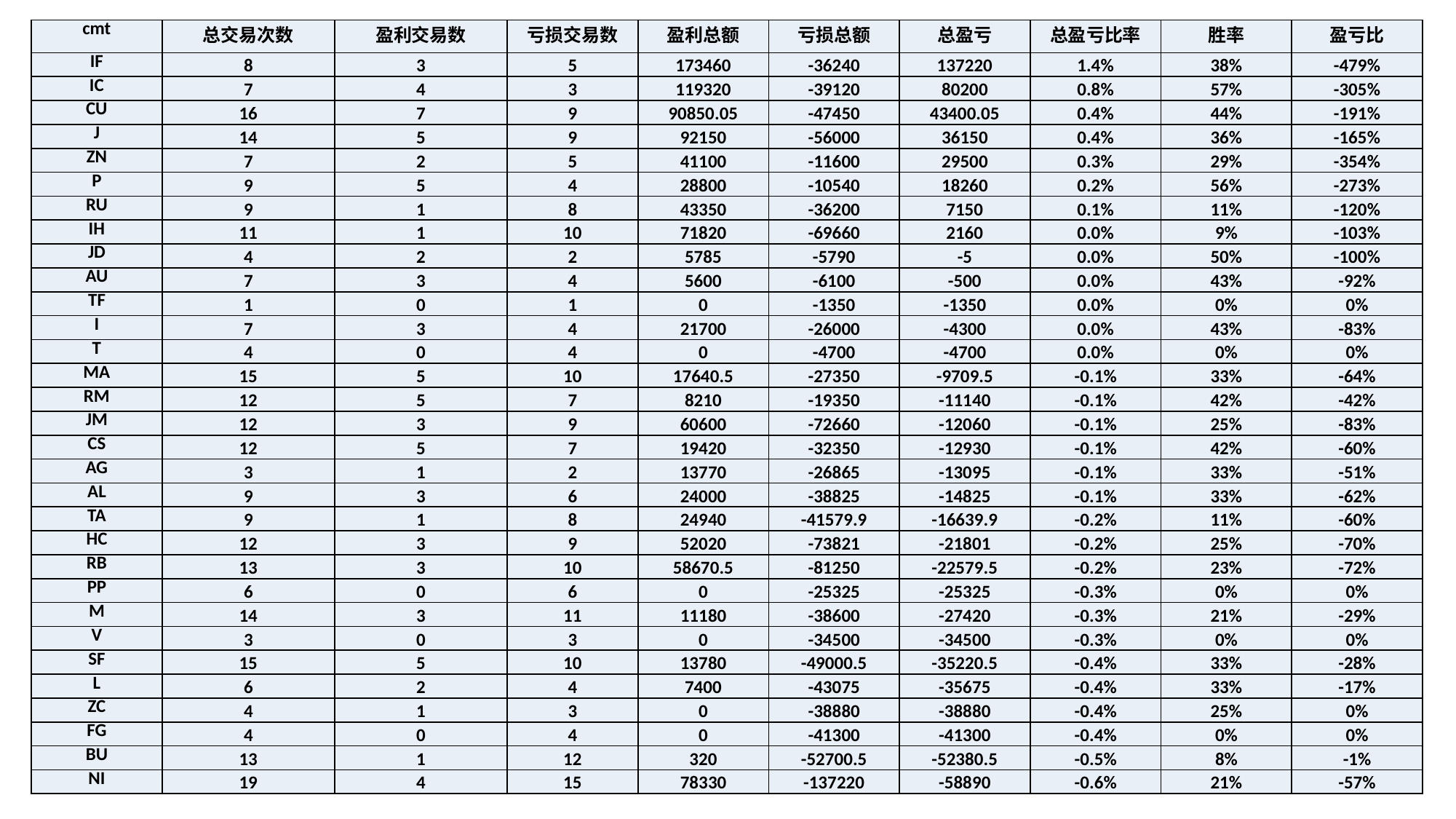

| cmt | 总交易次数 | 盈利交易数 | 亏损交易数 | 盈利总额 | 亏损总额 | 总盈亏 | 总盈亏比率 | 胜率 | 盈亏比 |
| --- | --- | --- | --- | --- | --- | --- | --- | --- | --- |
| IF | 8 | 3 | 5 | 173460 | -36240 | 137220 | 1.4% | 38% | -479% |
| IC | 7 | 4 | 3 | 119320 | -39120 | 80200 | 0.8% | 57% | -305% |
| CU | 16 | 7 | 9 | 90850.05 | -47450 | 43400.05 | 0.4% | 44% | -191% |
| J | 14 | 5 | 9 | 92150 | -56000 | 36150 | 0.4% | 36% | -165% |
| ZN | 7 | 2 | 5 | 41100 | -11600 | 29500 | 0.3% | 29% | -354% |
| P | 9 | 5 | 4 | 28800 | -10540 | 18260 | 0.2% | 56% | -273% |
| RU | 9 | 1 | 8 | 43350 | -36200 | 7150 | 0.1% | 11% | -120% |
| IH | 11 | 1 | 10 | 71820 | -69660 | 2160 | 0.0% | 9% | -103% |
| JD | 4 | 2 | 2 | 5785 | -5790 | -5 | 0.0% | 50% | -100% |
| AU | 7 | 3 | 4 | 5600 | -6100 | -500 | 0.0% | 43% | -92% |
| TF | 1 | 0 | 1 | 0 | -1350 | -1350 | 0.0% | 0% | 0% |
| I | 7 | 3 | 4 | 21700 | -26000 | -4300 | 0.0% | 43% | -83% |
| T | 4 | 0 | 4 | 0 | -4700 | -4700 | 0.0% | 0% | 0% |
| MA | 15 | 5 | 10 | 17640.5 | -27350 | -9709.5 | -0.1% | 33% | -64% |
| RM | 12 | 5 | 7 | 8210 | -19350 | -11140 | -0.1% | 42% | -42% |
| JM | 12 | 3 | 9 | 60600 | -72660 | -12060 | -0.1% | 25% | -83% |
| CS | 12 | 5 | 7 | 19420 | -32350 | -12930 | -0.1% | 42% | -60% |
| AG | 3 | 1 | 2 | 13770 | -26865 | -13095 | -0.1% | 33% | -51% |
| AL | 9 | 3 | 6 | 24000 | -38825 | -14825 | -0.1% | 33% | -62% |
| TA | 9 | 1 | 8 | 24940 | -41579.9 | -16639.9 | -0.2% | 11% | -60% |
| HC | 12 | 3 | 9 | 52020 | -73821 | -21801 | -0.2% | 25% | -70% |
| RB | 13 | 3 | 10 | 58670.5 | -81250 | -22579.5 | -0.2% | 23% | -72% |
| PP | 6 | 0 | 6 | 0 | -25325 | -25325 | -0.3% | 0% | 0% |
| M | 14 | 3 | 11 | 11180 | -38600 | -27420 | -0.3% | 21% | -29% |
| V | 3 | 0 | 3 | 0 | -34500 | -34500 | -0.3% | 0% | 0% |
| SF | 15 | 5 | 10 | 13780 | -49000.5 | -35220.5 | -0.4% | 33% | -28% |
| L | 6 | 2 | 4 | 7400 | -43075 | -35675 | -0.4% | 33% | -17% |
| ZC | 4 | 1 | 3 | 0 | -38880 | -38880 | -0.4% | 25% | 0% |
| FG | 4 | 0 | 4 | 0 | -41300 | -41300 | -0.4% | 0% | 0% |
| BU | 13 | 1 | 12 | 320 | -52700.5 | -52380.5 | -0.5% | 8% | -1% |
| NI | 19 | 4 | 15 | 78330 | -137220 | -58890 | -0.6% | 21% | -57% |